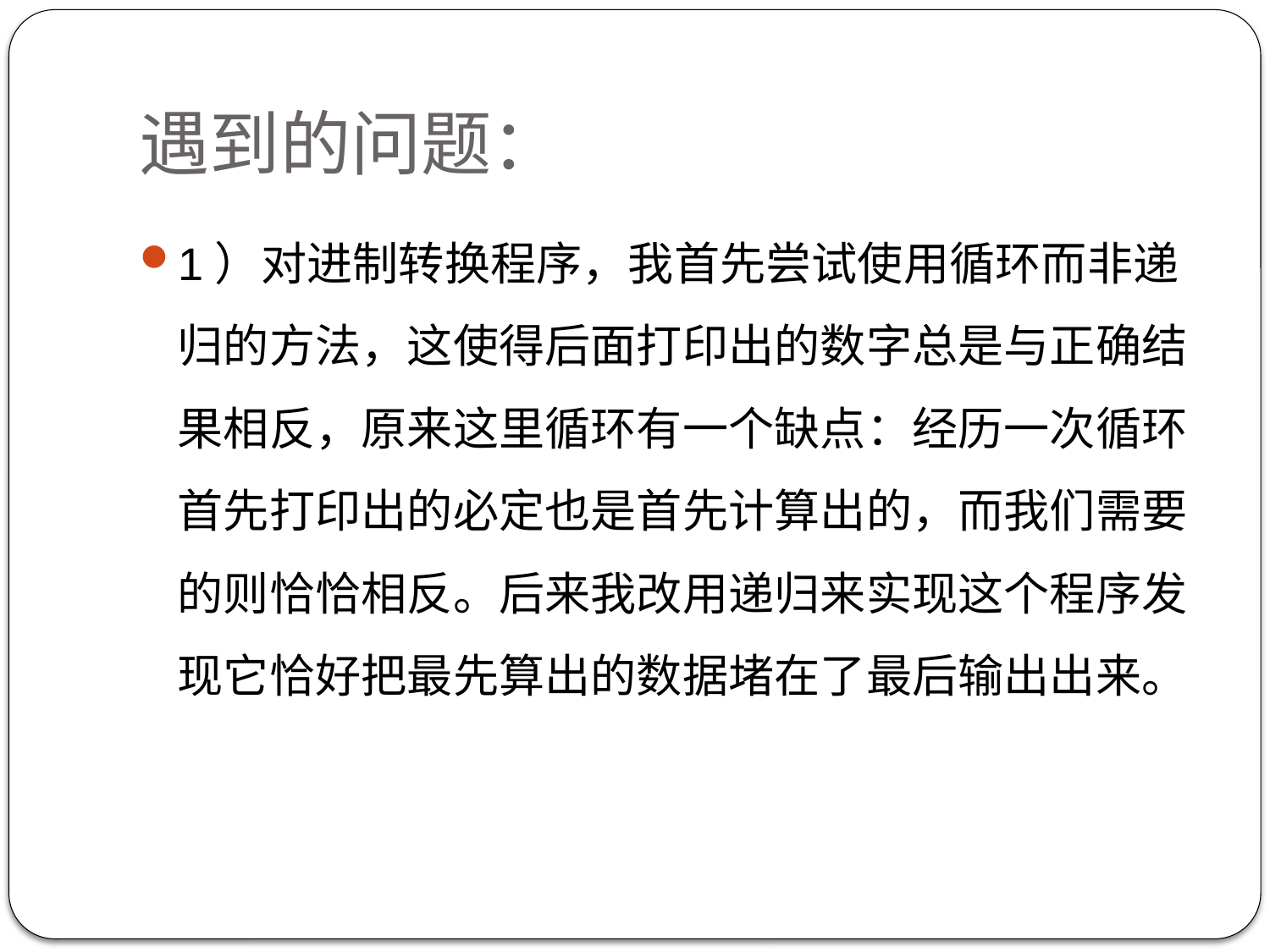

# 遇到的问题：
1）对进制转换程序，我首先尝试使用循环而非递归的方法，这使得后面打印出的数字总是与正确结果相反，原来这里循环有一个缺点：经历一次循环首先打印出的必定也是首先计算出的，而我们需要的则恰恰相反。后来我改用递归来实现这个程序发现它恰好把最先算出的数据堵在了最后输出出来。